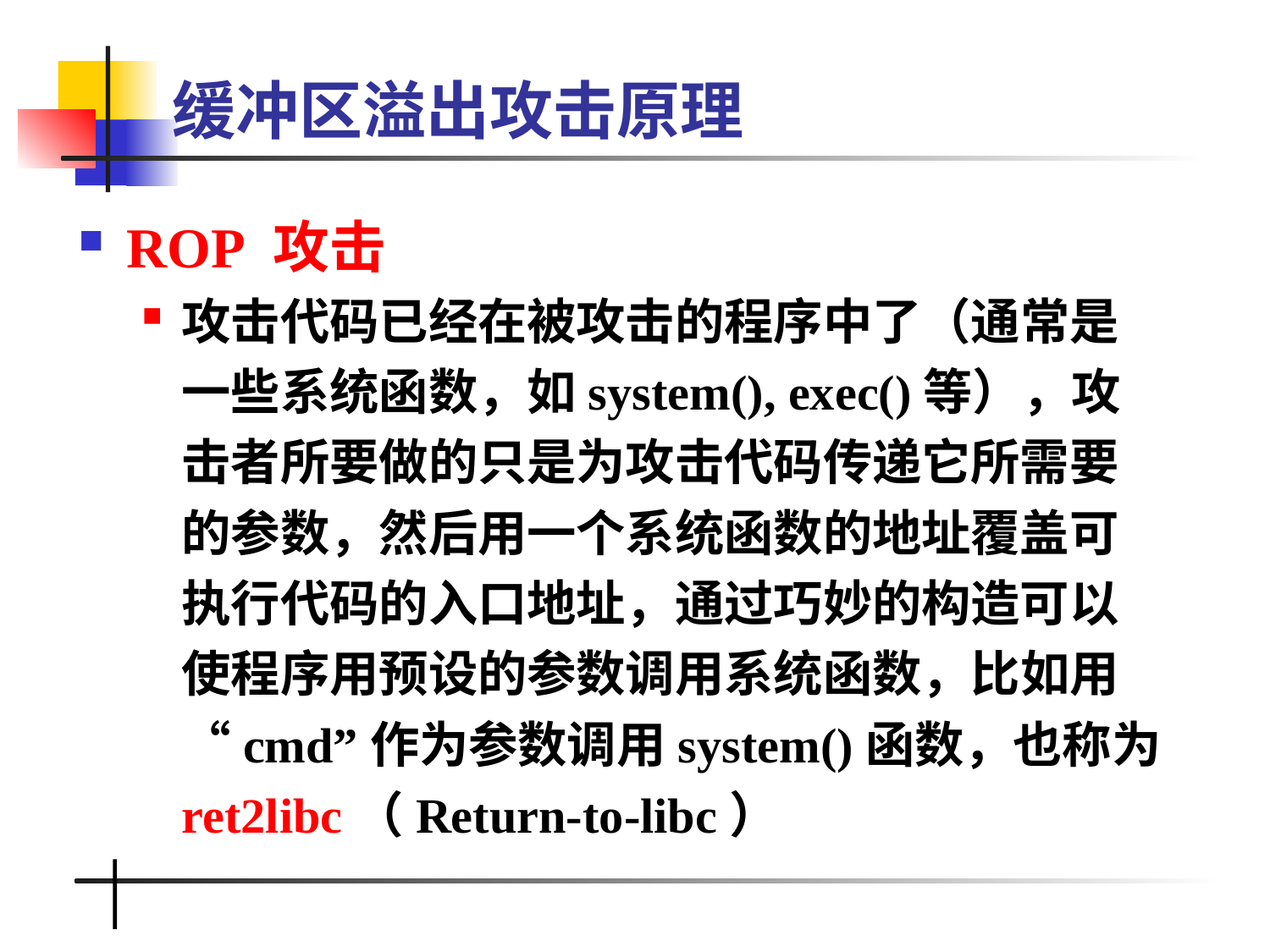

# 缓冲区溢出攻击原理
ROP 攻击
攻击代码已经在被攻击的程序中了（通常是一些系统函数，如system(), exec()等），攻击者所要做的只是为攻击代码传递它所需要的参数，然后用一个系统函数的地址覆盖可执行代码的入口地址，通过巧妙的构造可以使程序用预设的参数调用系统函数，比如用“cmd”作为参数调用system()函数，也称为ret2libc（Return-to-libc）